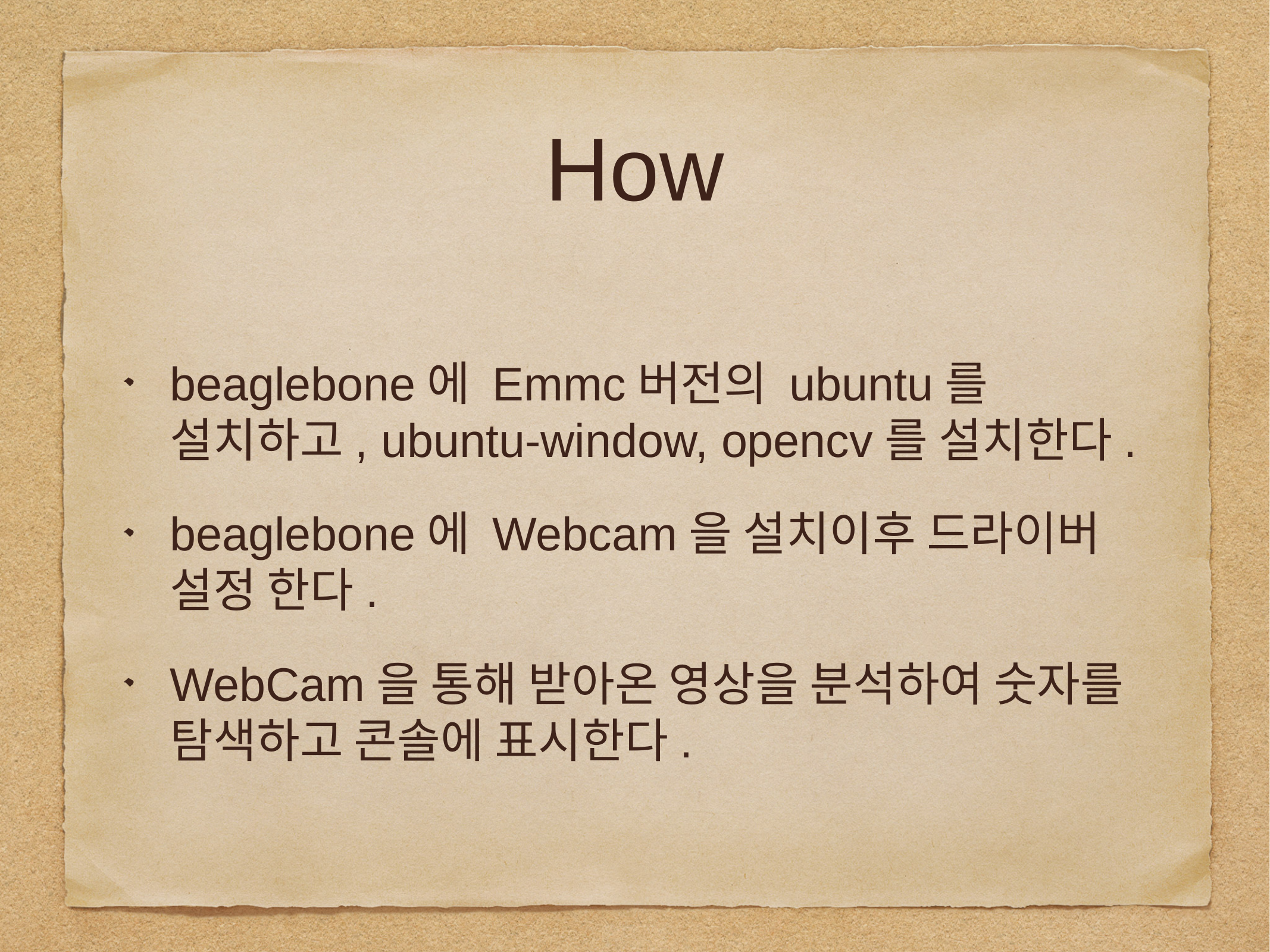

# How
beaglebone에 Emmc버전의 ubuntu를 설치하고, ubuntu-window, opencv를 설치한다.
beaglebone에 Webcam을 설치이후 드라이버 설정 한다.
WebCam을 통해 받아온 영상을 분석하여 숫자를 탐색하고 콘솔에 표시한다.